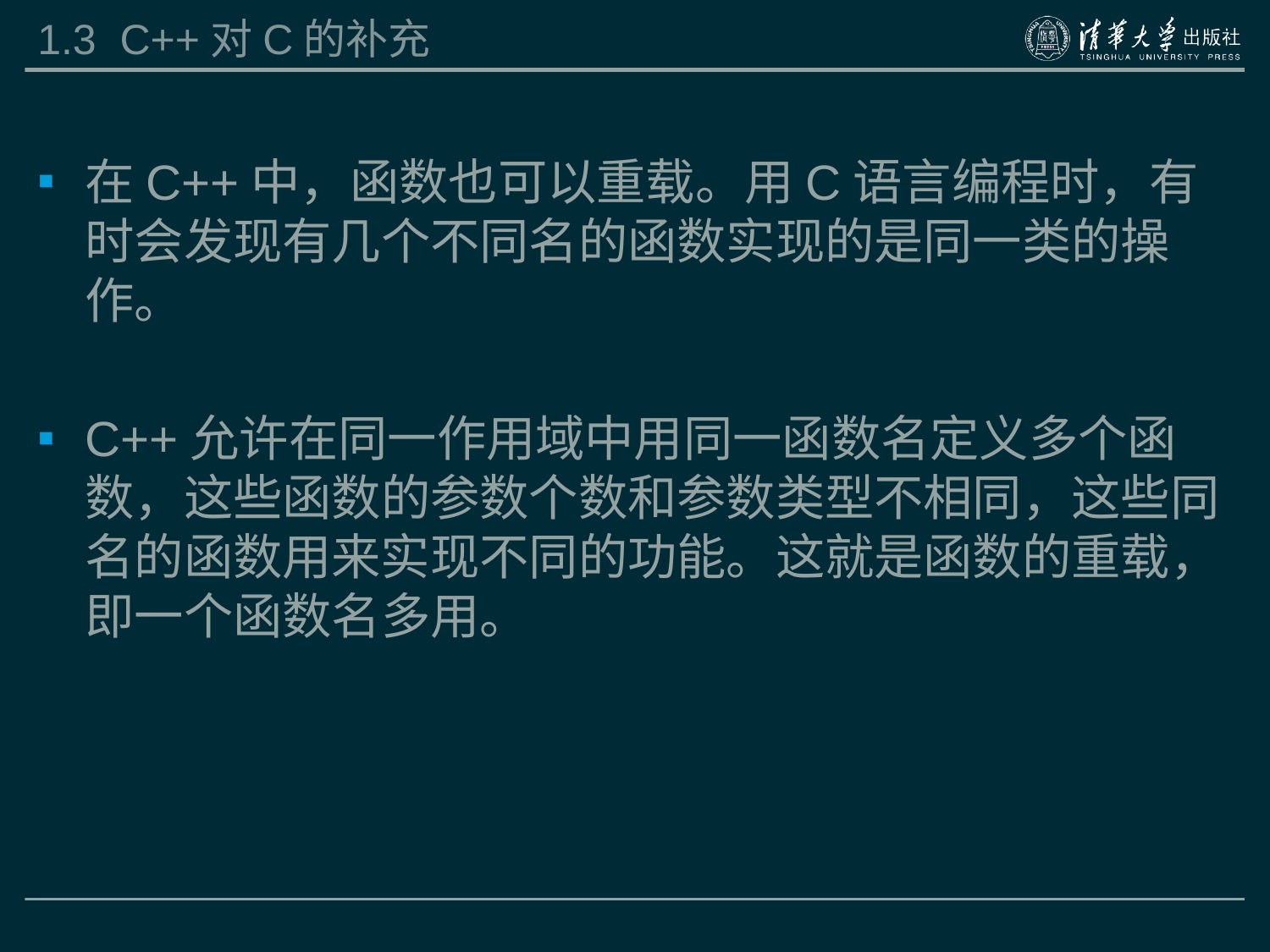

# 1.3  C++对C的补充

在C++中，函数也可以重载。用C语言编程时，有时会发现有几个不同名的函数实现的是同一类的操作。

C++允许在同一作用域中用同一函数名定义多个函数，这些函数的参数个数和参数类型不相同，这些同名的函数用来实现不同的功能。这就是函数的重载，即一个函数名多用。